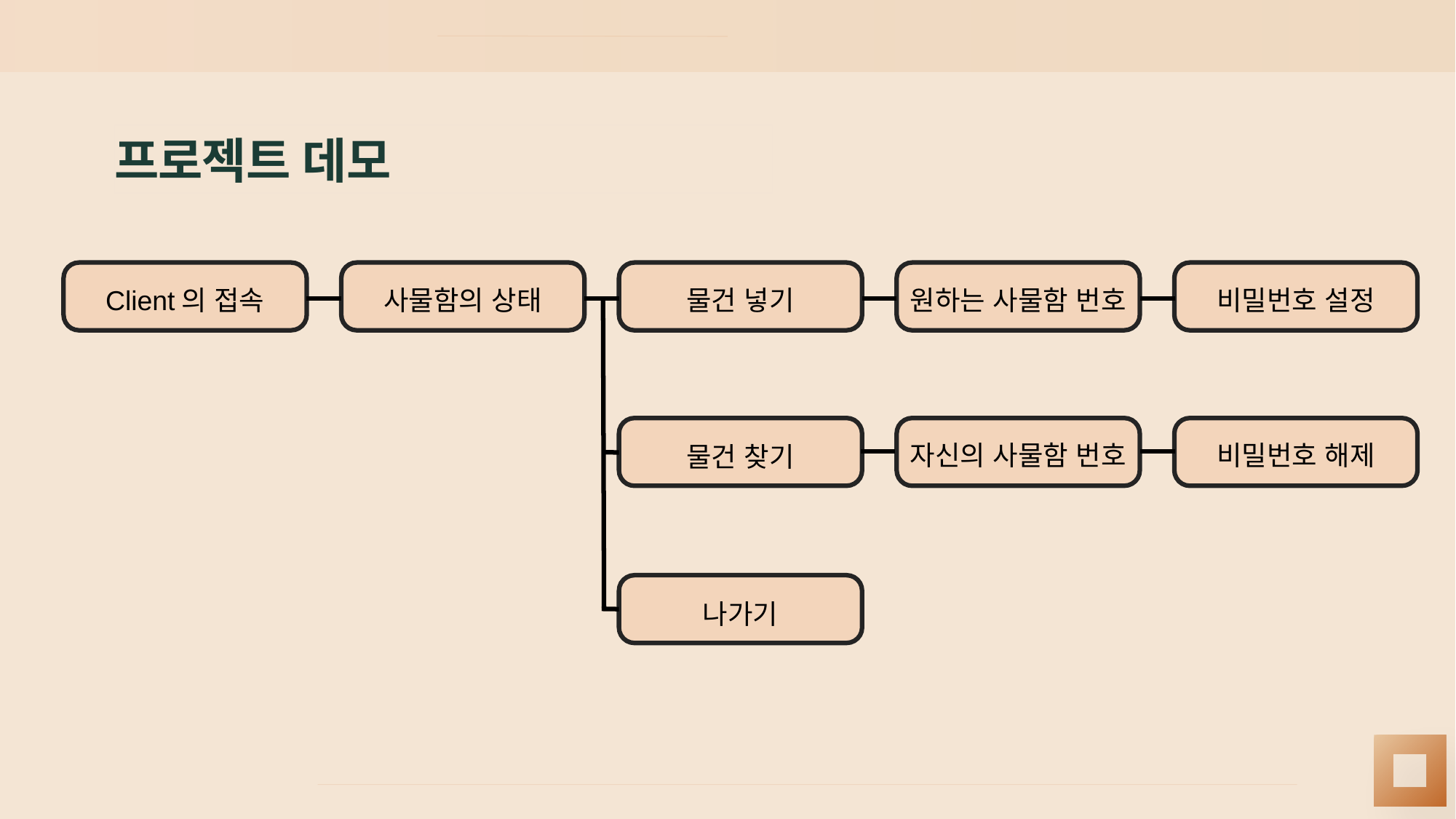

프로젝트 데모

Client의 접속
사물함의 상태
물건 넣기
원하는 사물함 번호
비밀번호 설정

자신의 사물함 번호
비밀번호 해제
물건 찾기

나가기